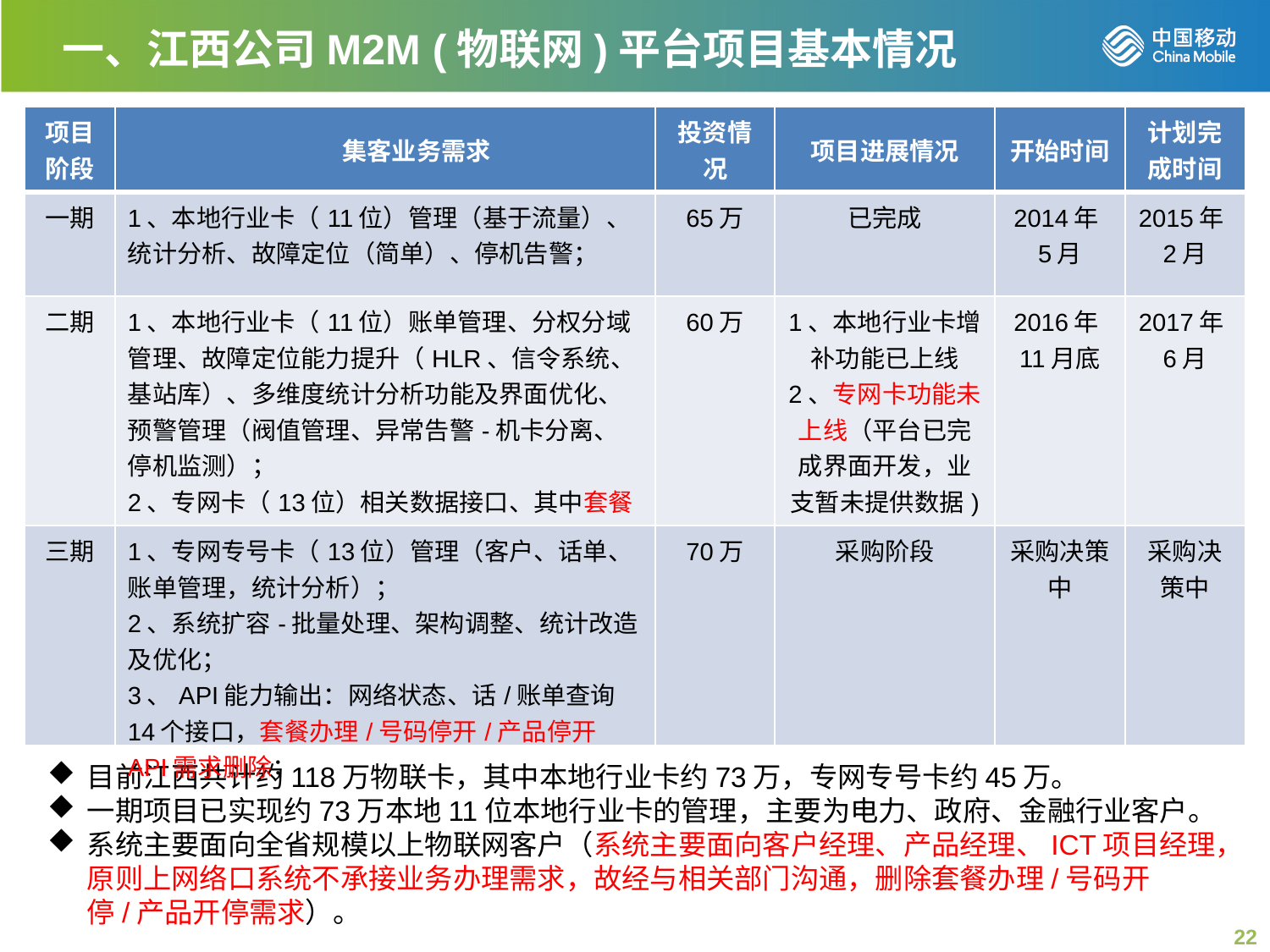

一、江西公司M2M (物联网)平台项目基本情况
| 项目阶段 | 集客业务需求 | 投资情况 | 项目进展情况 | 开始时间 | 计划完成时间 |
| --- | --- | --- | --- | --- | --- |
| 一期 | 1、本地行业卡（11位）管理（基于流量）、统计分析、故障定位（简单）、停机告警； | 65万 | 已完成 | 2014年5月 | 2015年2月 |
| 二期 | 1、本地行业卡（11位）账单管理、分权分域管理、故障定位能力提升（HLR、信令系统、基站库）、多维度统计分析功能及界面优化、预警管理（阀值管理、异常告警-机卡分离、停机监测）； 2、专网卡（13位）相关数据接口、其中套餐办理/号码停开/产品停开需求删除； | 60万 | 1、本地行业卡增补功能已上线 2、专网卡功能未上线（平台已完成界面开发，业支暂未提供数据) | 2016年11月底 | 2017年6月 |
| 三期 | 1、专网专号卡（13位）管理（客户、话单、账单管理，统计分析）； 2、系统扩容-批量处理、架构调整、统计改造及优化； 3、API能力输出：网络状态、话/账单查询14个接口，套餐办理/号码停开/产品停开API需求删除； | 70万 | 采购阶段 | 采购决策中 | 采购决策中 |
目前江西共计约118万物联卡，其中本地行业卡约73万，专网专号卡约45万。
一期项目已实现约73万本地11位本地行业卡的管理，主要为电力、政府、金融行业客户。
系统主要面向全省规模以上物联网客户（系统主要面向客户经理、产品经理、ICT项目经理，原则上网络口系统不承接业务办理需求，故经与相关部门沟通，删除套餐办理/号码开停/产品开停需求）。